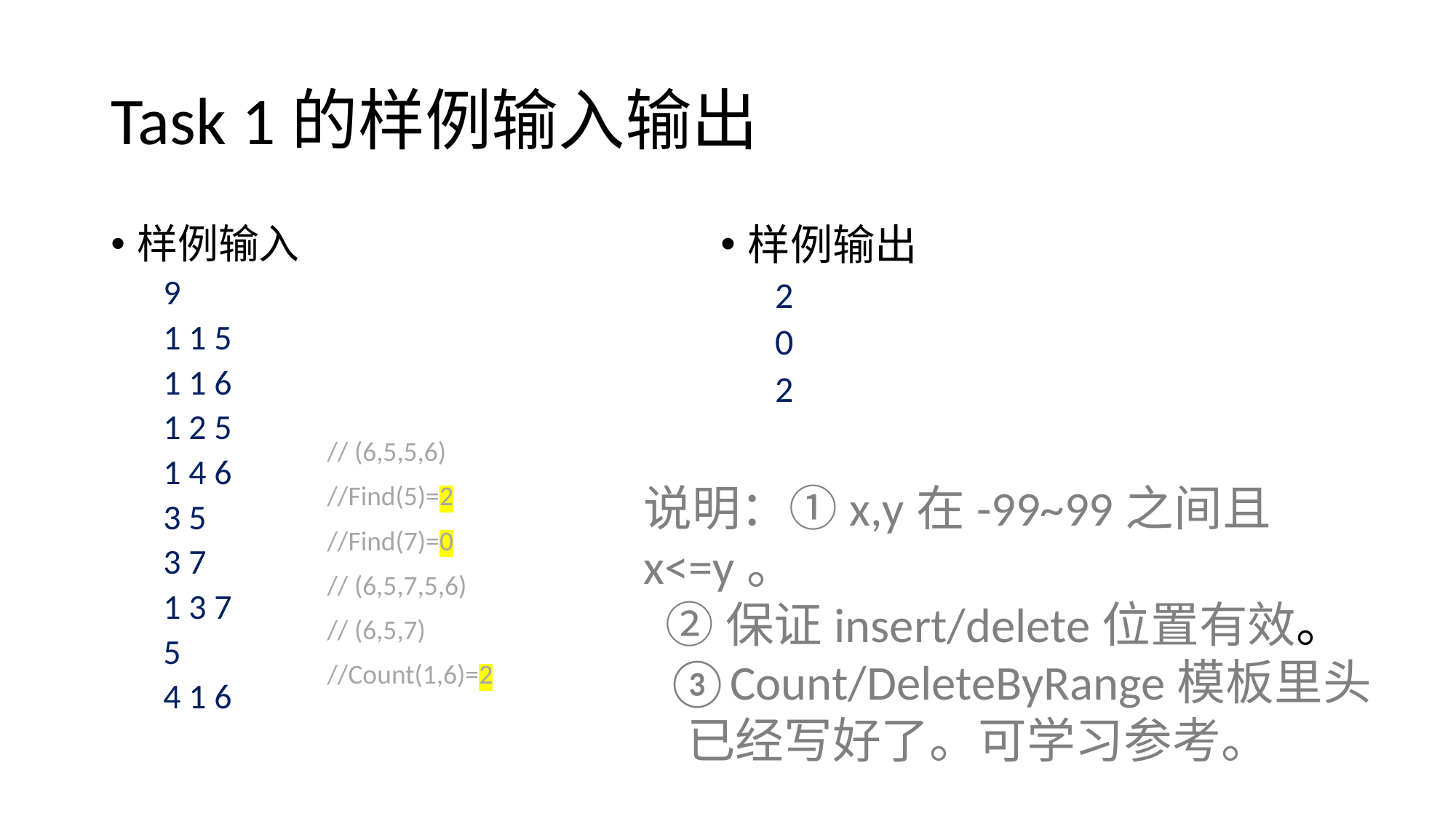

# Task 1的样例输入输出
样例输入
9
1 1 5
1 1 6
1 2 5
1 4 6
3 5
3 7
1 3 7
5
4 1 6
样例输出
2
0
2
// (6,5,5,6)
//Find(5)=2
//Find(7)=0
// (6,5,7,5,6)
// (6,5,7)
//Count(1,6)=2
说明：①x,y在-99~99之间且x<=y。
  ②保证insert/delete位置有效。
  ③Count/DeleteByRange模板里头
    已经写好了。可学习参考。